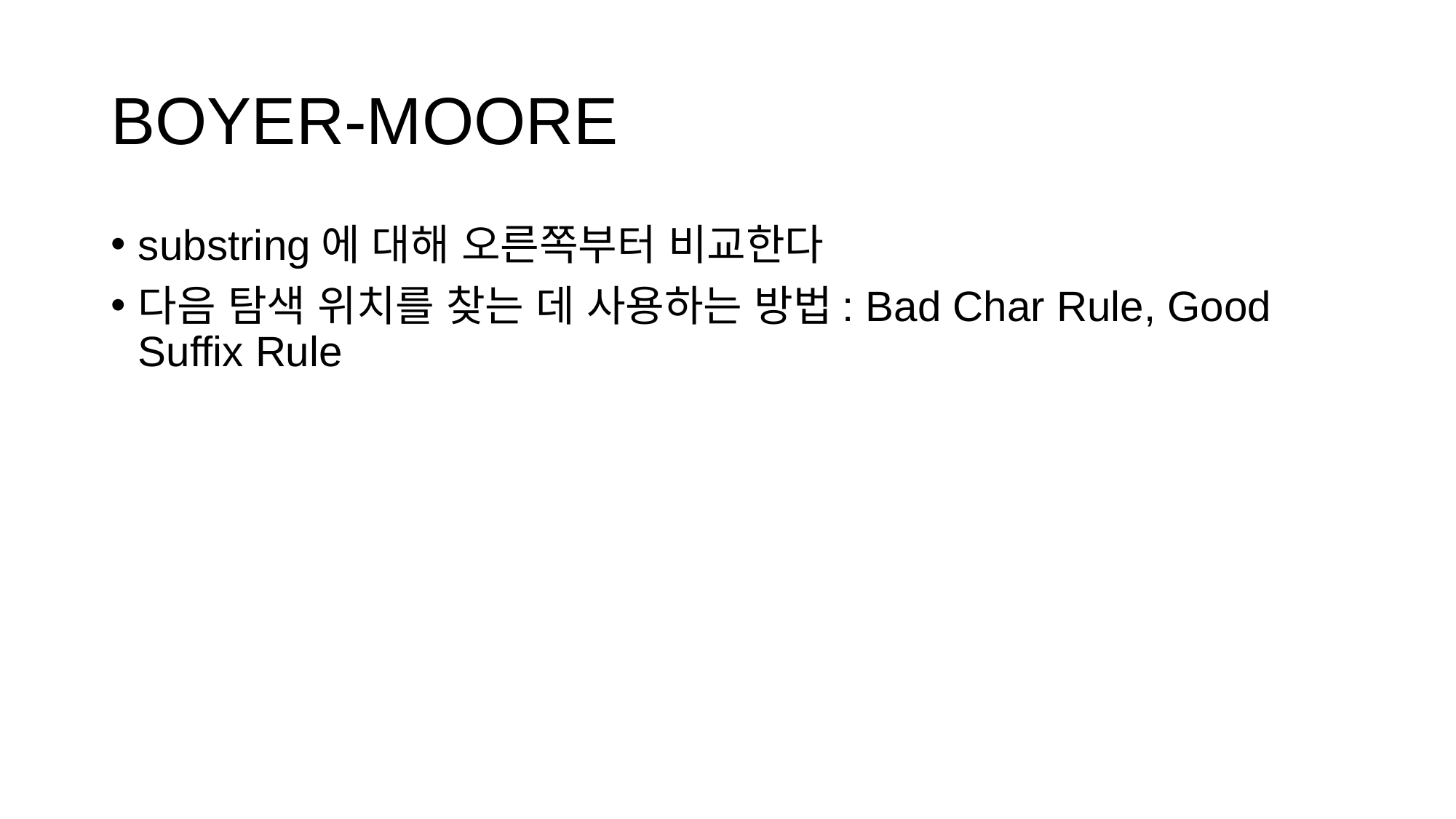

# BOYER-MOORE
substring에 대해 오른쪽부터 비교한다
다음 탐색 위치를 찾는 데 사용하는 방법: Bad Char Rule, Good Suffix Rule